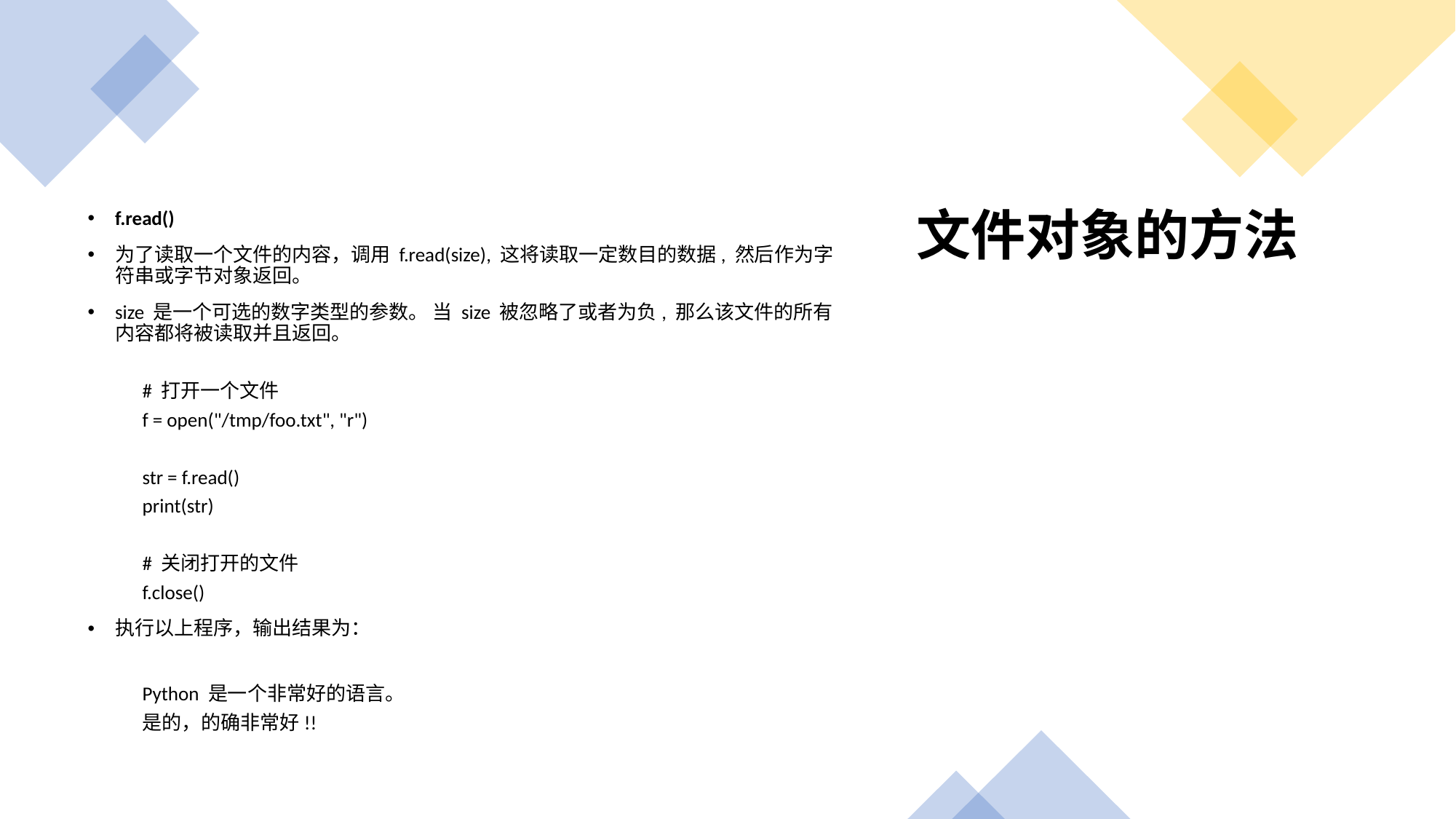

f.read()
为了读取一个文件的内容，调用 f.read(size), 这将读取一定数目的数据, 然后作为字符串或字节对象返回。
size 是一个可选的数字类型的参数。 当 size 被忽略了或者为负, 那么该文件的所有内容都将被读取并且返回。

# 打开一个文件
f = open("/tmp/foo.txt", "r")

str = f.read()
print(str)

# 关闭打开的文件
f.close()
执行以上程序，输出结果为：

Python 是一个非常好的语言。
是的，的确非常好!!
# 文件对象的方法